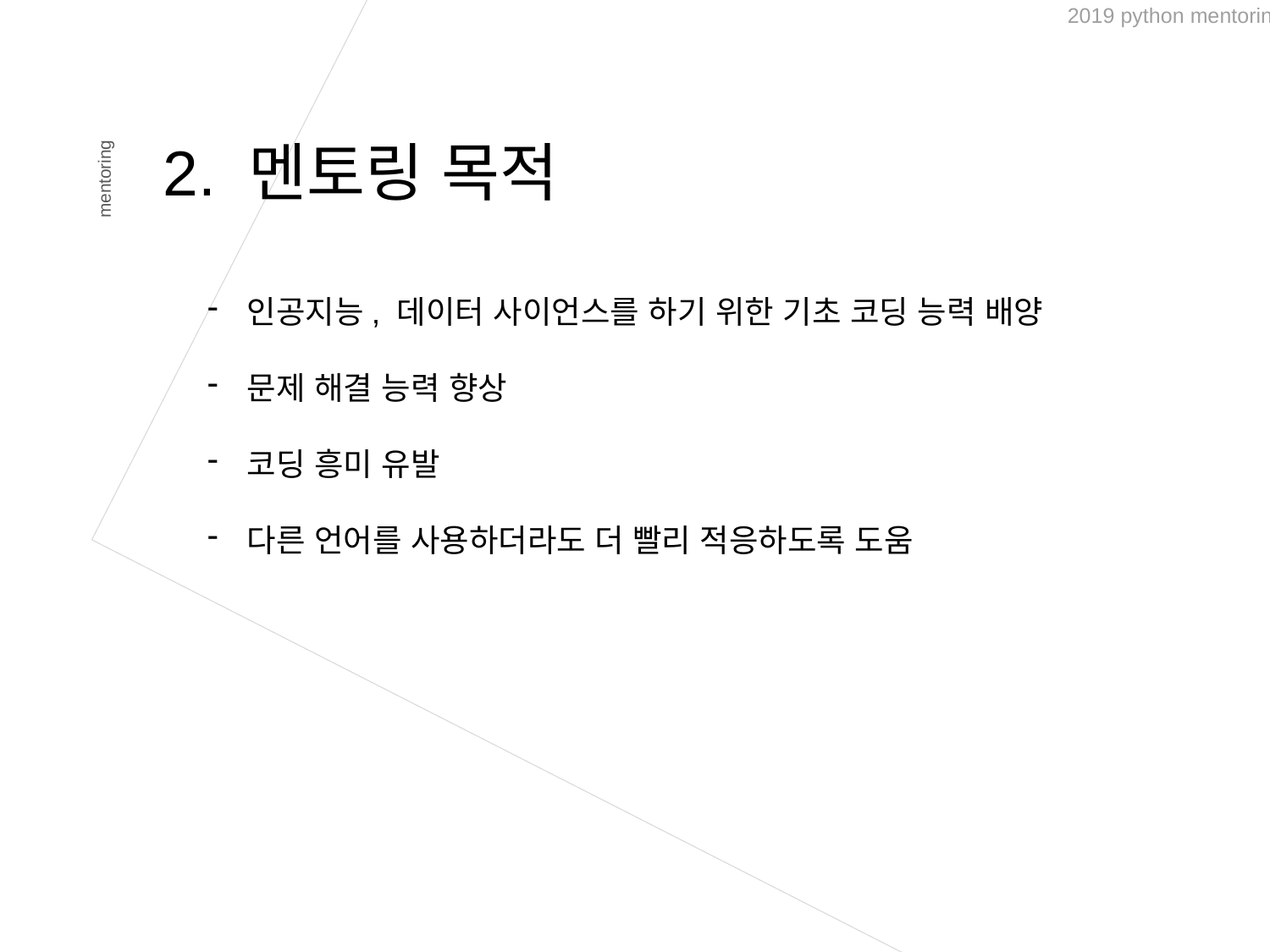

2019 python mentoring
 mentoring
2. 멘토링 목적
인공지능, 데이터 사이언스를 하기 위한 기초 코딩 능력 배양

문제 해결 능력 향상

코딩 흥미 유발

다른 언어를 사용하더라도 더 빨리 적응하도록 도움